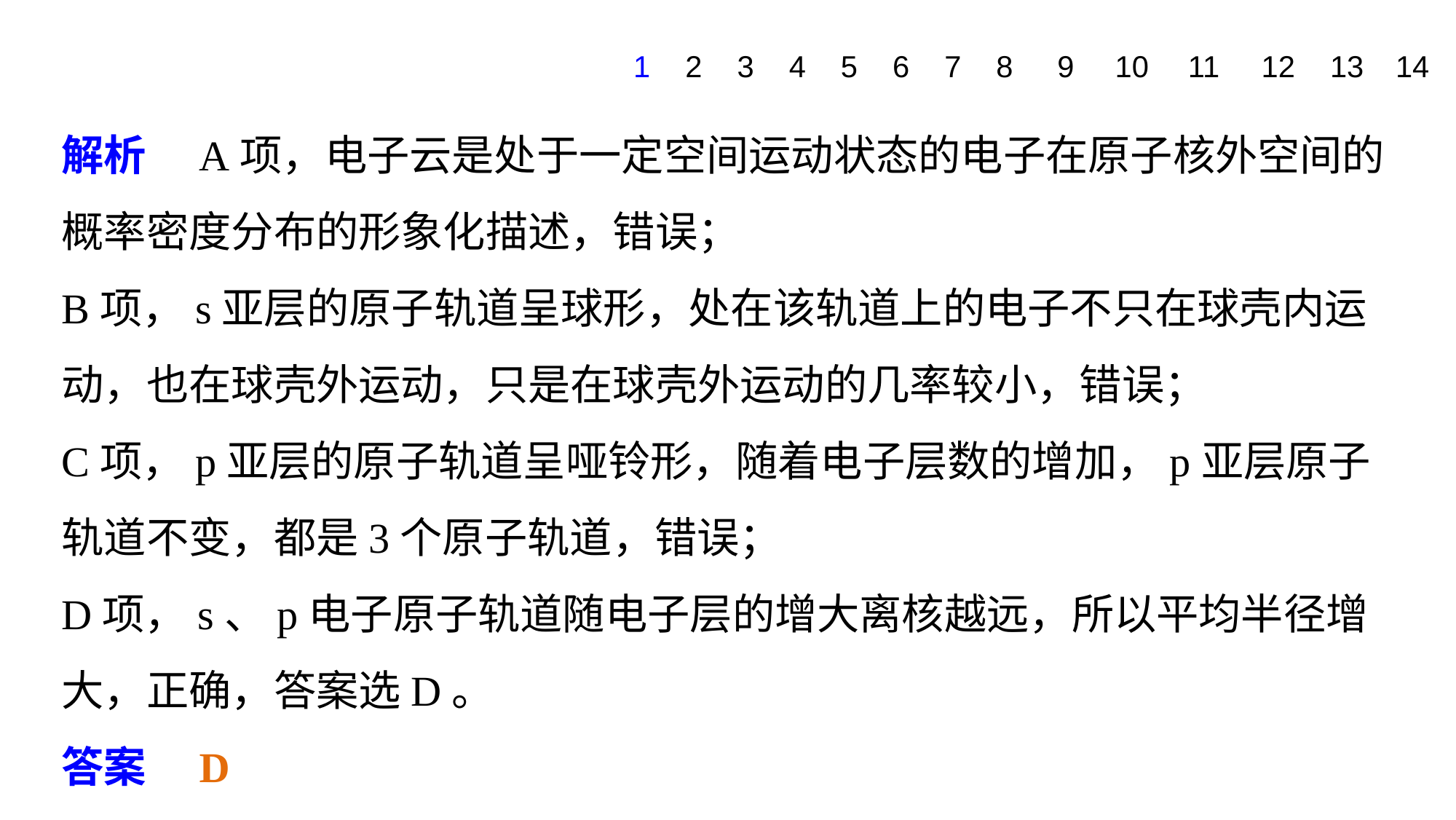

1
2
3
4
5
6
7
8
9
10
11
12
13
14
解析　A项，电子云是处于一定空间运动状态的电子在原子核外空间的概率密度分布的形象化描述，错误；
B项，s亚层的原子轨道呈球形，处在该轨道上的电子不只在球壳内运动，也在球壳外运动，只是在球壳外运动的几率较小，错误；
C项，p亚层的原子轨道呈哑铃形，随着电子层数的增加，p亚层原子轨道不变，都是3个原子轨道，错误；
D项，s、p电子原子轨道随电子层的增大离核越远，所以平均半径增大，正确，答案选D。
答案　D